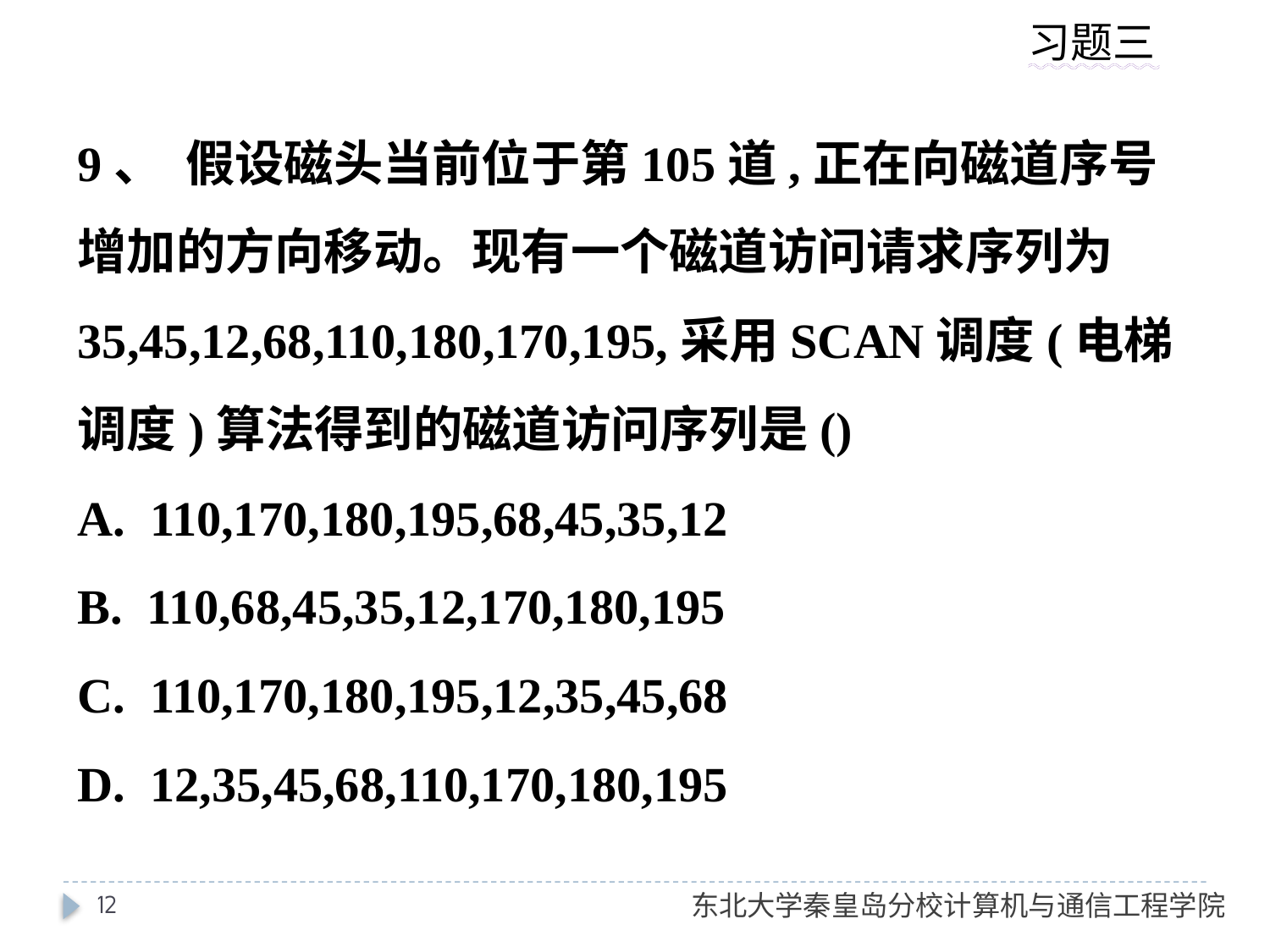

9、  假设磁头当前位于第105道,正在向磁道序号增加的方向移动。现有一个磁道访问请求序列为35,45,12,68,110,180,170,195,采用SCAN调度(电梯调度)算法得到的磁道访问序列是()
A.  110,170,180,195,68,45,35,12
B.  110,68,45,35,12,170,180,195
C.  110,170,180,195,12,35,45,68
D.  12,35,45,68,110,170,180,195
12